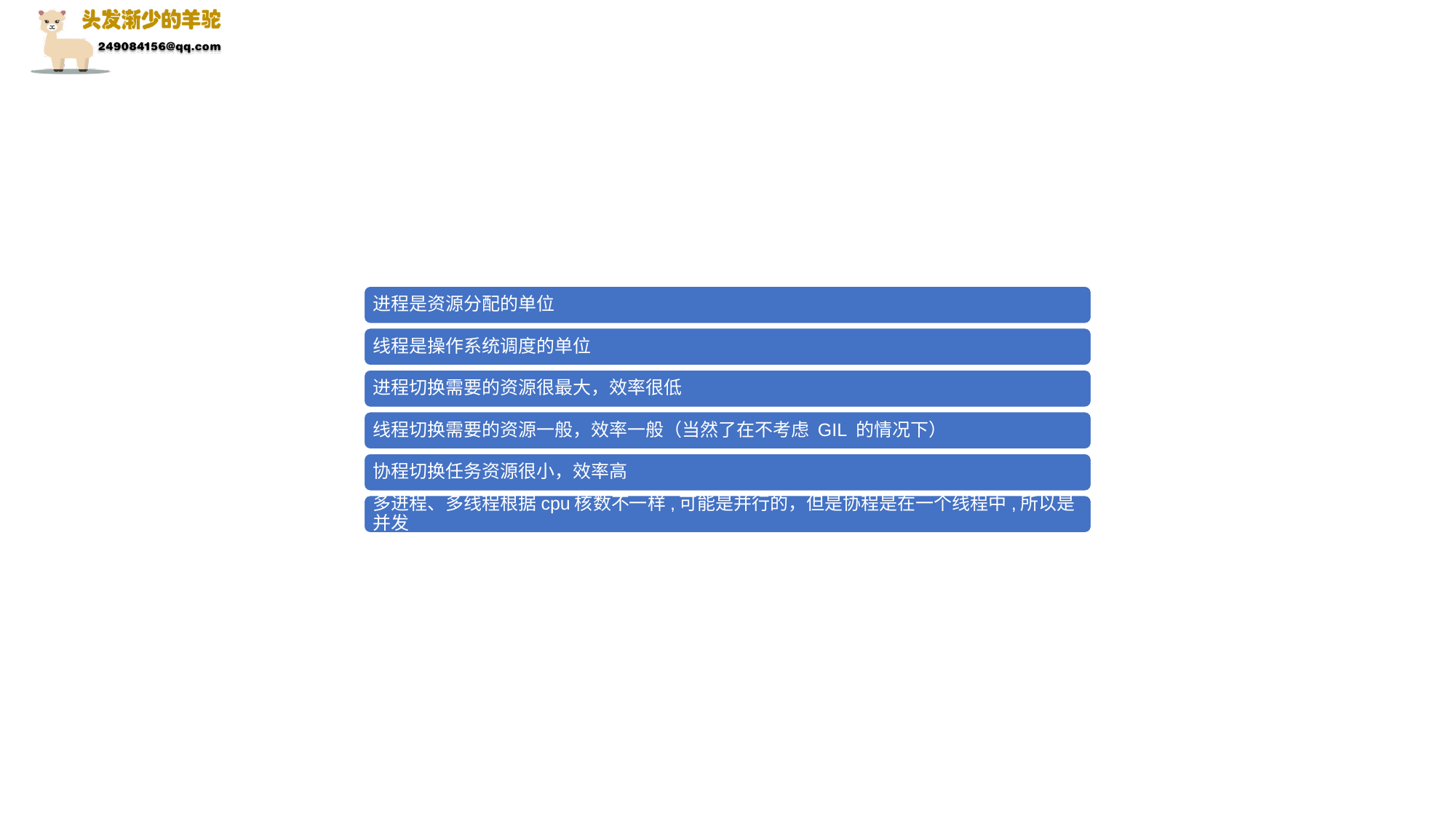

进程是资源分配的单位
线程是操作系统调度的单位
进程切换需要的资源很最大，效率很低
线程切换需要的资源一般，效率一般（当然了在不考虑 GIL 的情况下）
协程切换任务资源很小，效率高
多进程、多线程根据cpu核数不一样,可能是并行的，但是协程是在一个线程中,所以是并发